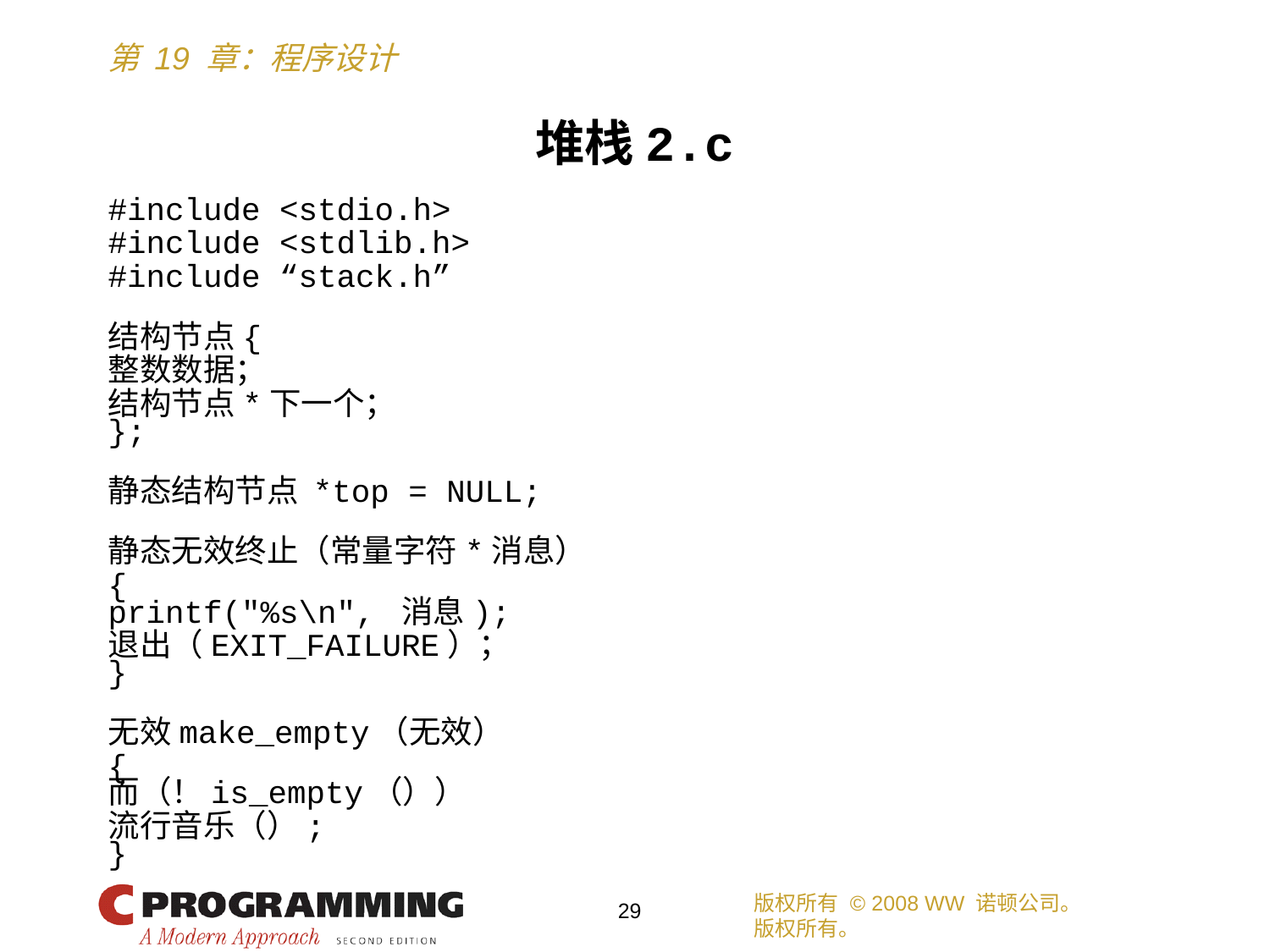

堆栈2.c

#include <stdio.h>
#include <stdlib.h>
#include “stack.h”

结构节点{
整数数据；
结构节点*下一个；
};

静态结构节点 *top = NULL;

静态无效终止（常量字符*消息）
{
printf("%s\n", 消息);
退出（EXIT_FAILURE）；
}

无效make_empty（无效）
{
而（！is_empty（））
流行音乐（）;
}
版权所有 © 2008 WW 诺顿公司。
版权所有。
29